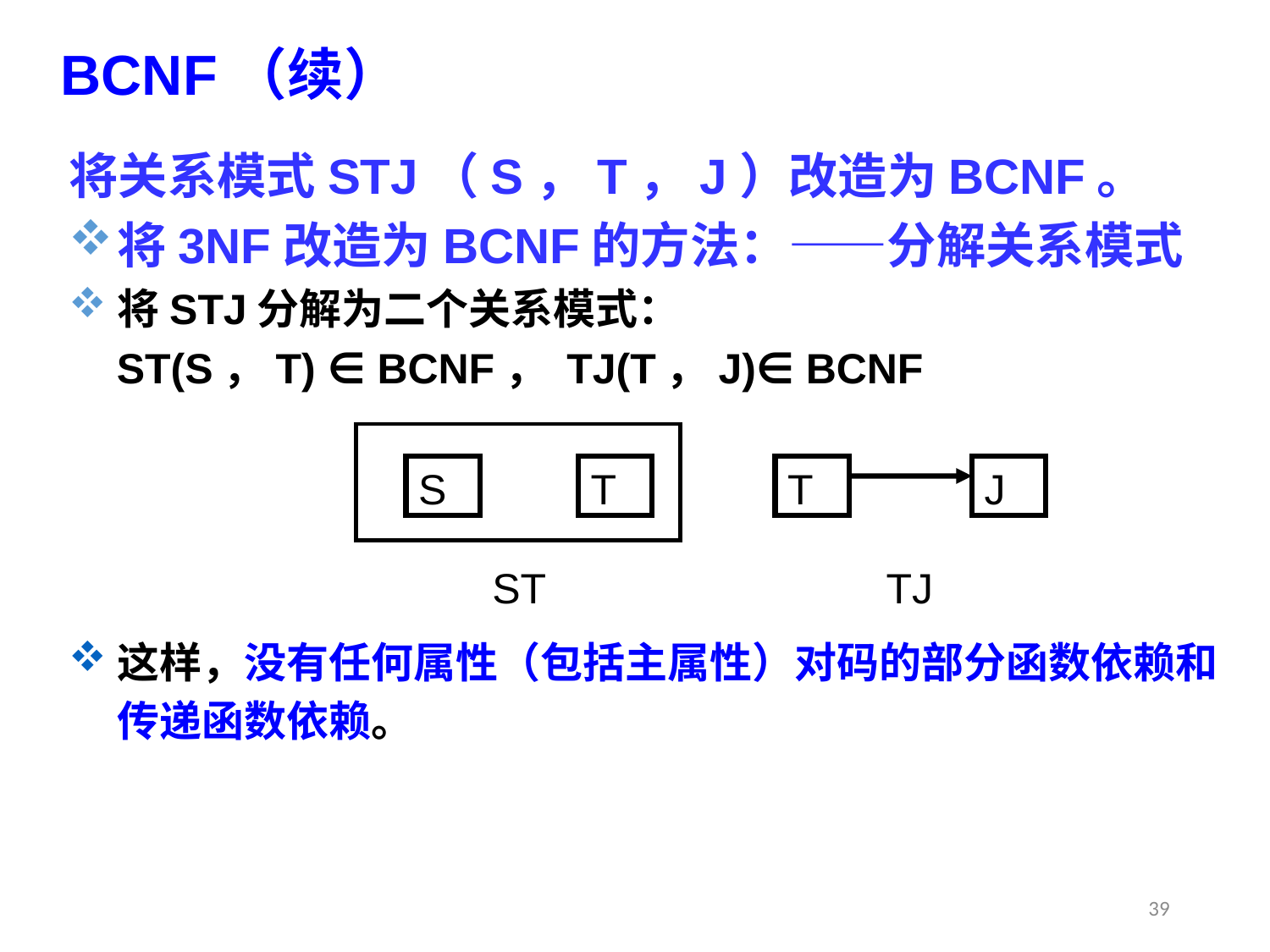

# BCNF（续）
将关系模式STJ（S，T，J）改造为BCNF。
将3NF改造为BCNF的方法：——分解关系模式
将STJ分解为二个关系模式：
    ST(S，T) ∈ BCNF， TJ(T，J)∈ BCNF

这样，没有任何属性（包括主属性）对码的部分函数依赖和传递函数依赖。

S
T
T
J

ST
TJ
39